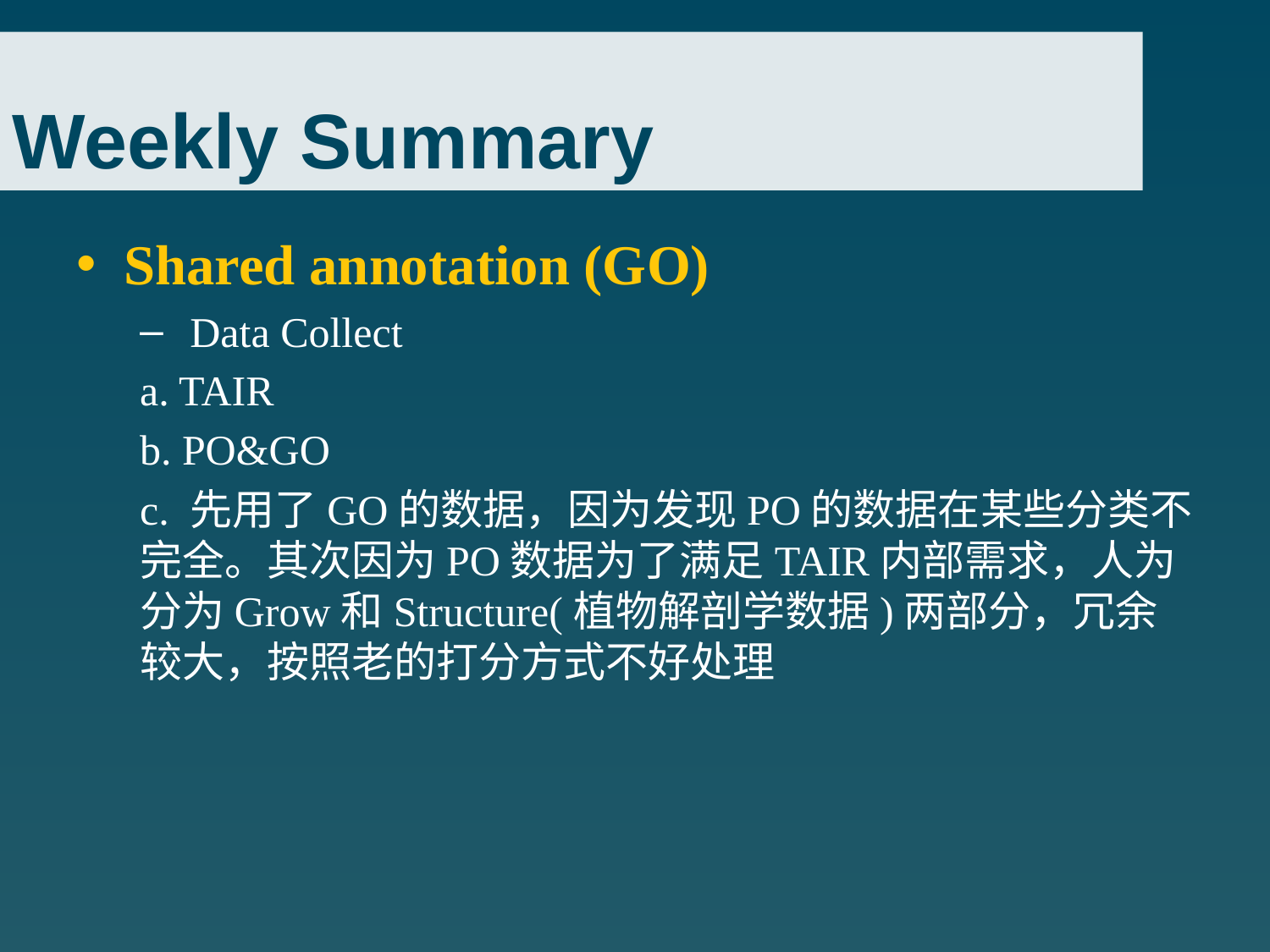

# Weekly Summary
Shared annotation (GO)
 Data Collect
a. TAIR
b. PO&GO
c. 先用了GO的数据，因为发现PO的数据在某些分类不完全。其次因为PO数据为了满足TAIR内部需求，人为分为Grow和Structure(植物解剖学数据)两部分，冗余较大，按照老的打分方式不好处理